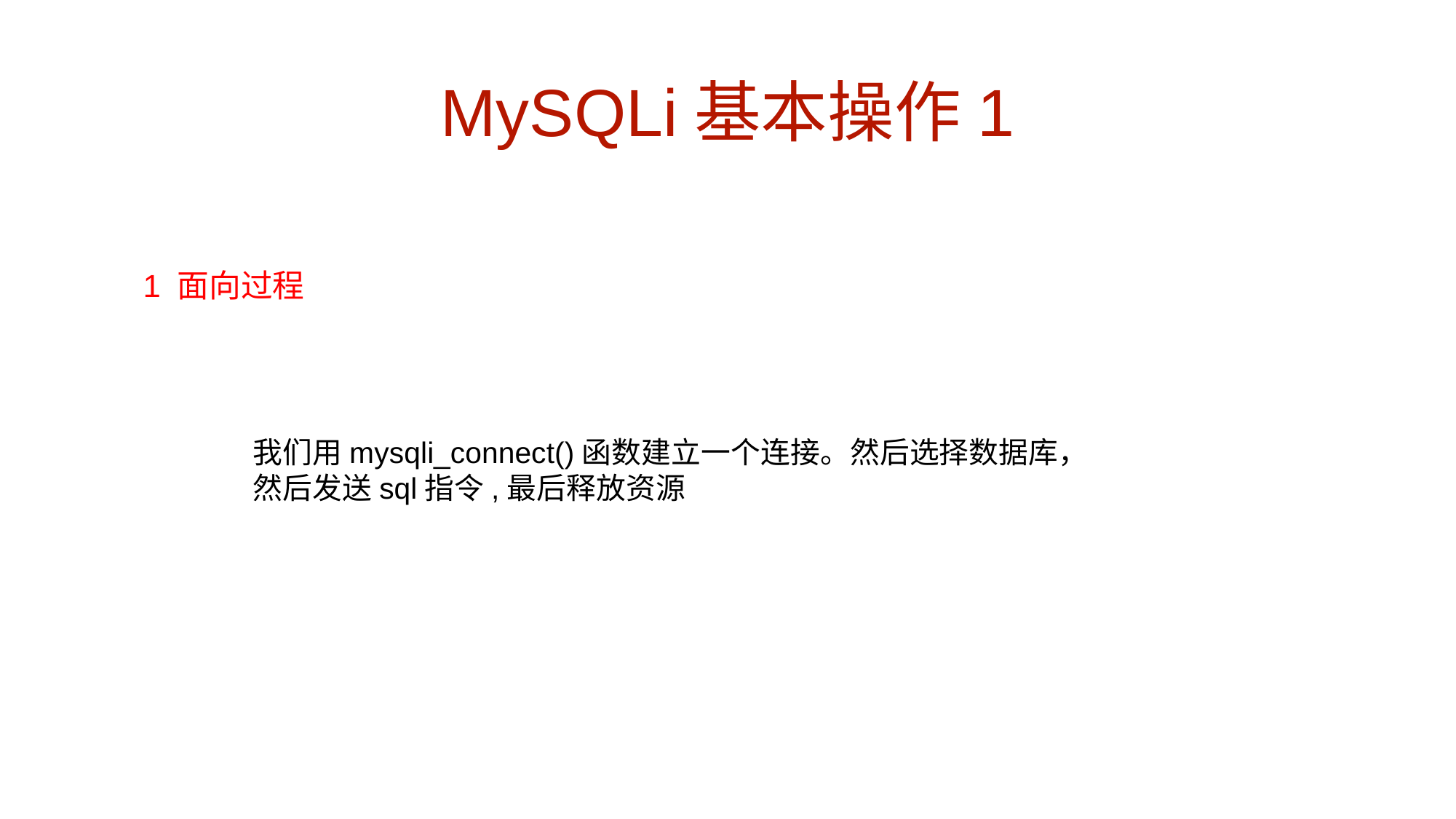

# MySQLi基本操作1
1 面向过程
我们用mysqli_connect()函数建立一个连接。然后选择数据库，
然后发送sql指令,最后释放资源